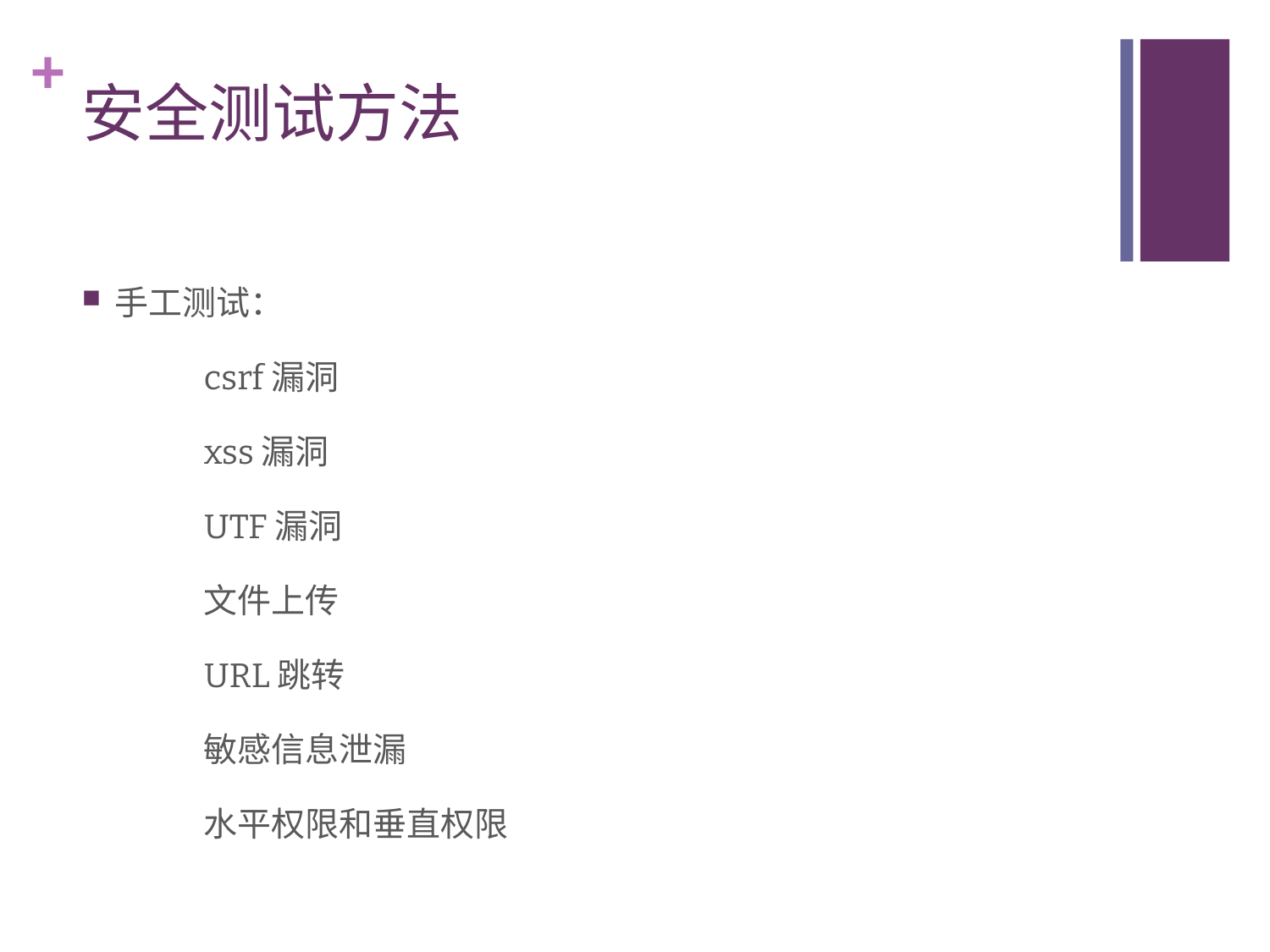

# 安全测试方法
手工测试：
	csrf漏洞
	xss漏洞
	UTF漏洞
	文件上传
	URL跳转
	敏感信息泄漏
	水平权限和垂直权限